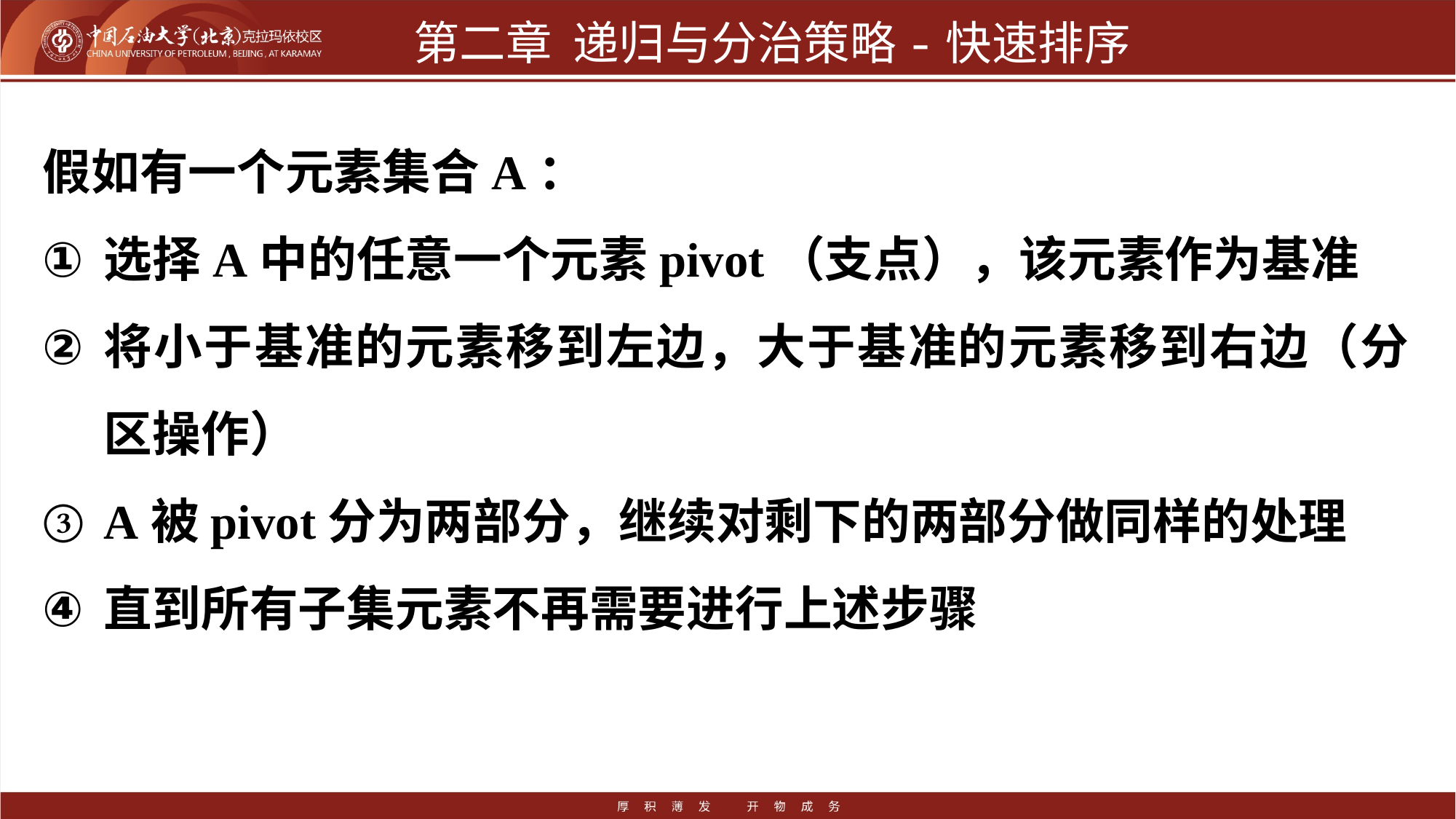

# 第二章  递归与分治策略-快速排序
假如有一个元素集合A：
选择A中的任意一个元素pivot（支点），该元素作为基准
将小于基准的元素移到左边，大于基准的元素移到右边（分区操作）
A被pivot分为两部分，继续对剩下的两部分做同样的处理
直到所有子集元素不再需要进行上述步骤